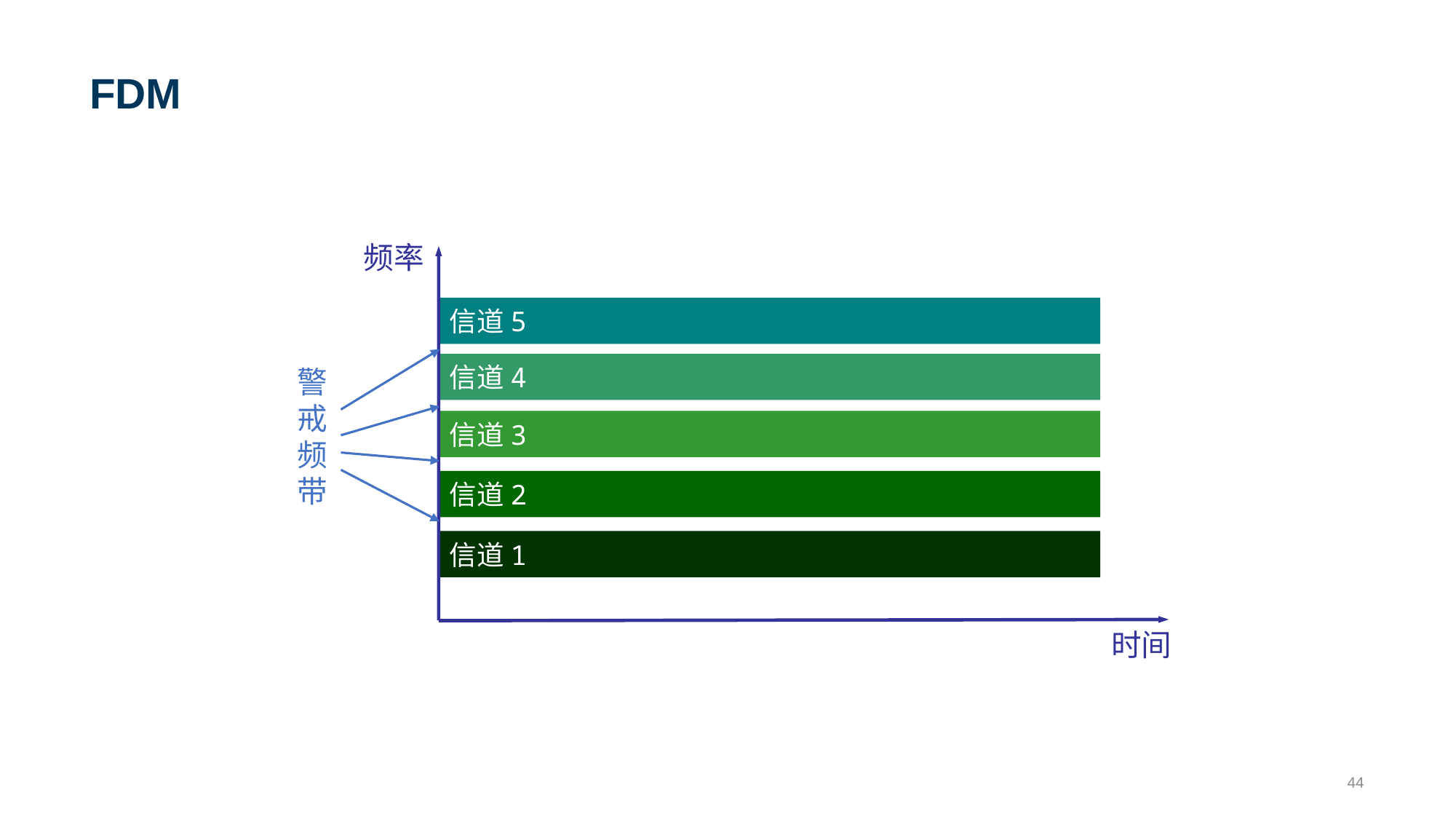

# FDM
频率
信道5

信道4
警戒频带

信道3

信道2
信道1

时间
44